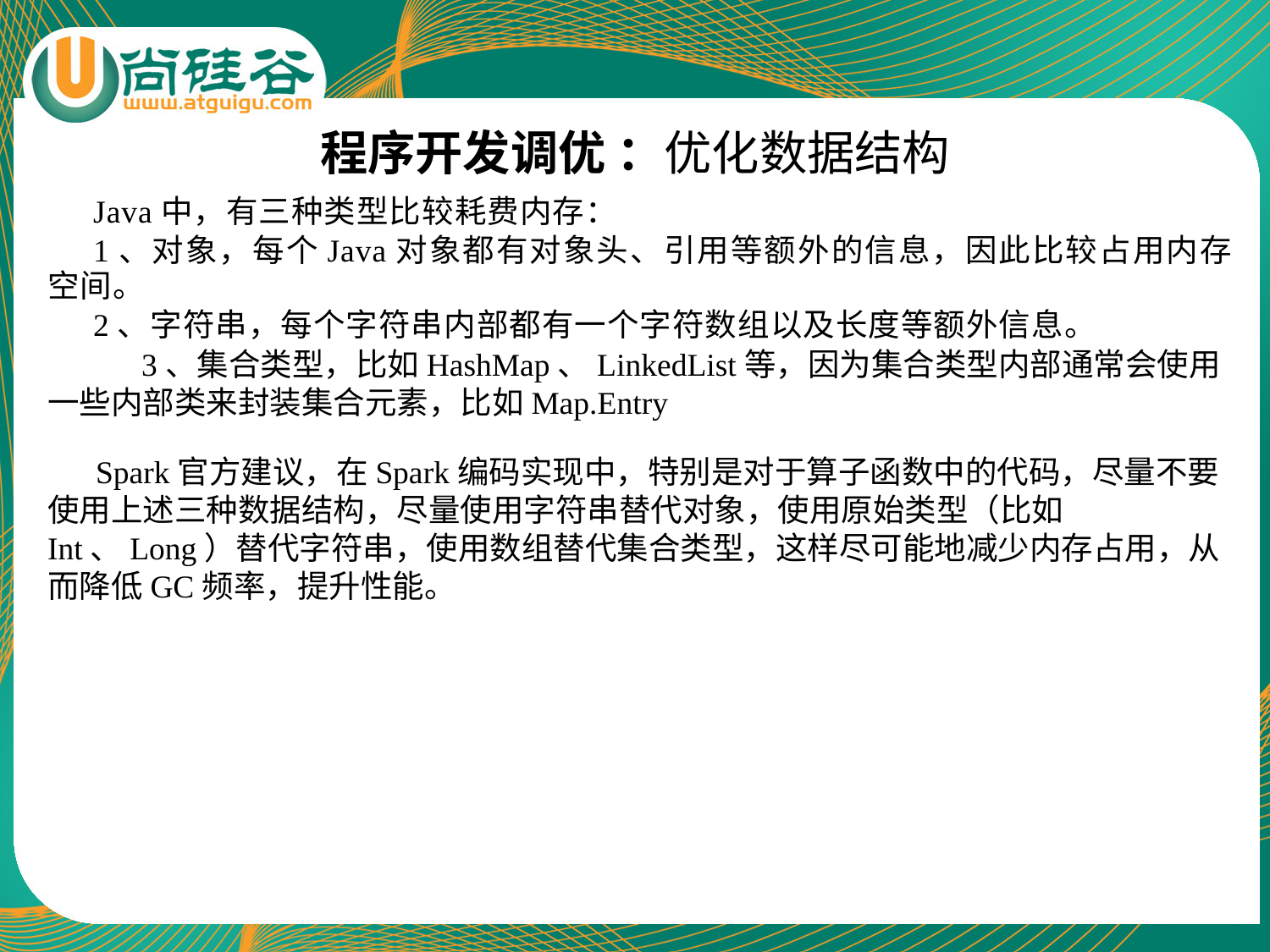

# 程序开发调优 ：优化数据结构
Java中，有三种类型比较耗费内存：
1、对象，每个Java对象都有对象头、引用等额外的信息，因此比较占用内存空间。
2、字符串，每个字符串内部都有一个字符数组以及长度等额外信息。
      3、集合类型，比如HashMap、LinkedList等，因为集合类型内部通常会使用一些内部类来封装集合元素，比如Map.Entry
      Spark官方建议，在Spark编码实现中，特别是对于算子函数中的代码，尽量不要使用上述三种数据结构，尽量使用字符串替代对象，使用原始类型（比如Int、Long）替代字符串，使用数组替代集合类型，这样尽可能地减少内存占用，从而降低GC频率，提升性能。